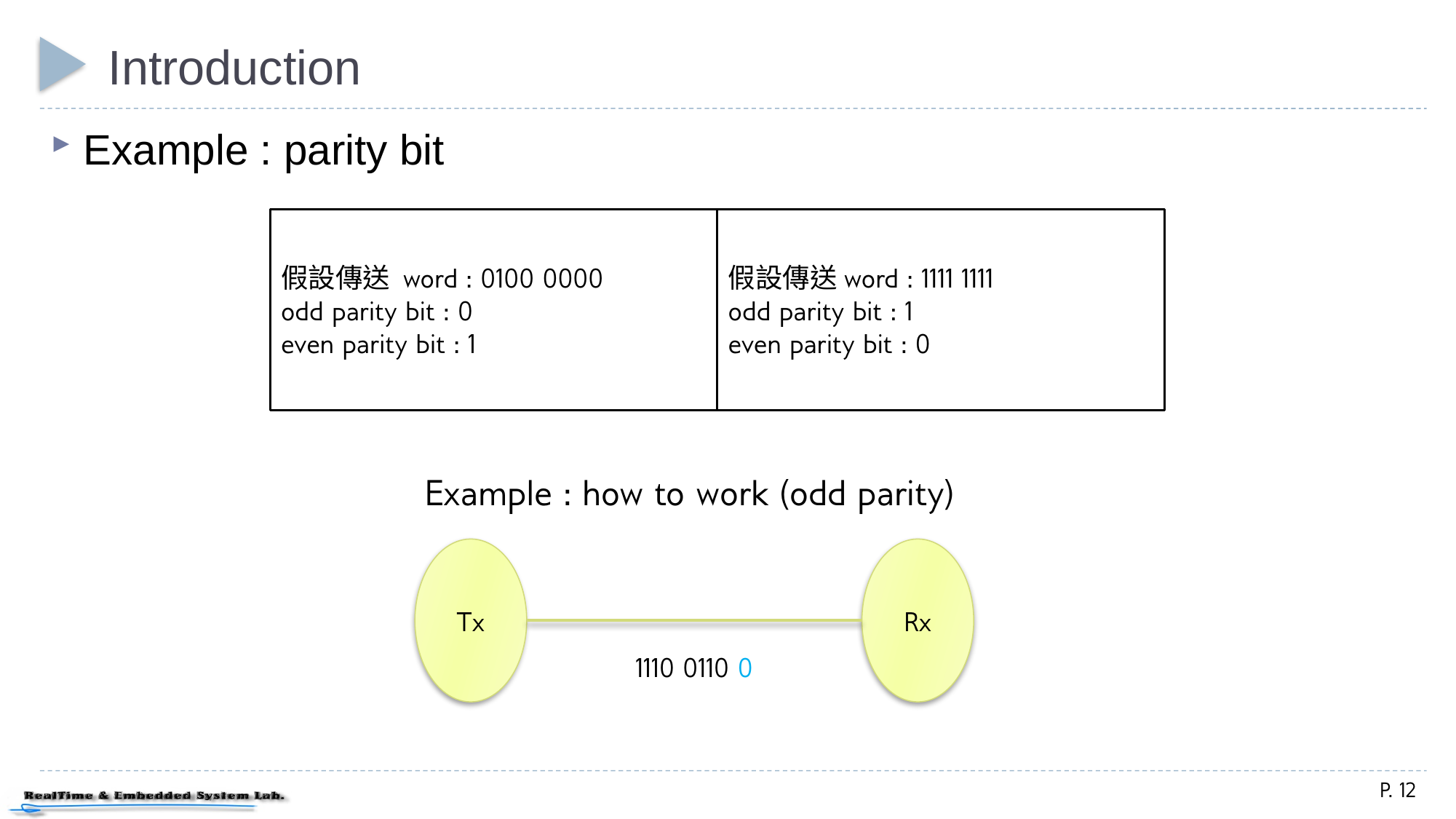

# Introduction
Example : parity bit

假設傳送 word : 0100 0000
odd parity bit : 0
even parity bit : 1

假設傳送word : 1111 1111
odd parity bit : 1
even parity bit : 0

Example : how to work (odd parity)
Tx
Rx
1110 0110 0